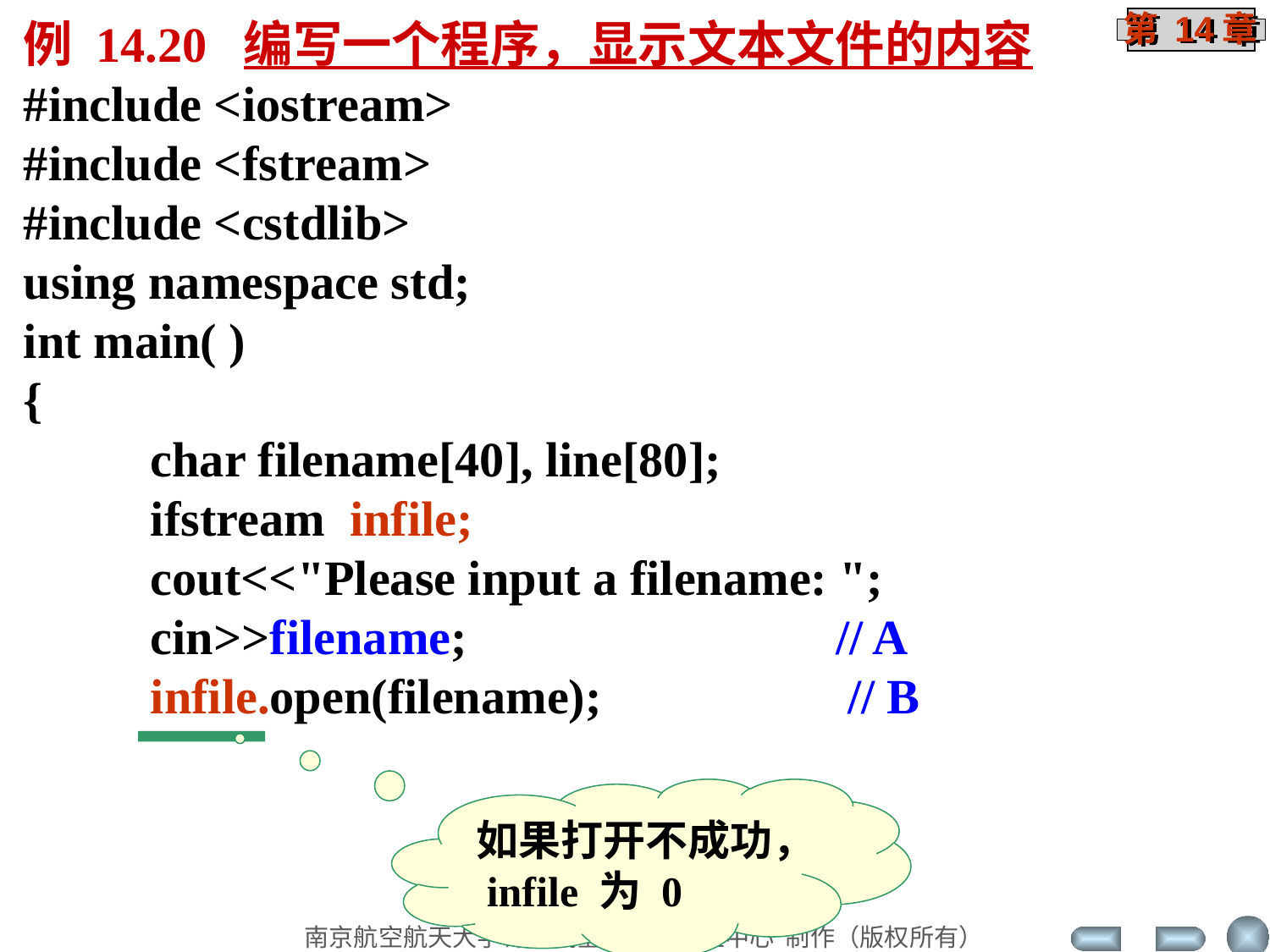

例 14.20  编写一个程序，显示文本文件的内容
#include <iostream>
#include <fstream>
#include <cstdlib>
using namespace std;
int main( )
{
	char filename[40], line[80];
	ifstream  infile;
	cout<<"Please input a filename: ";
	cin>>filename;                              // A
	infile.open(filename);                    // B

如果打开不成功，
 infile 为 0